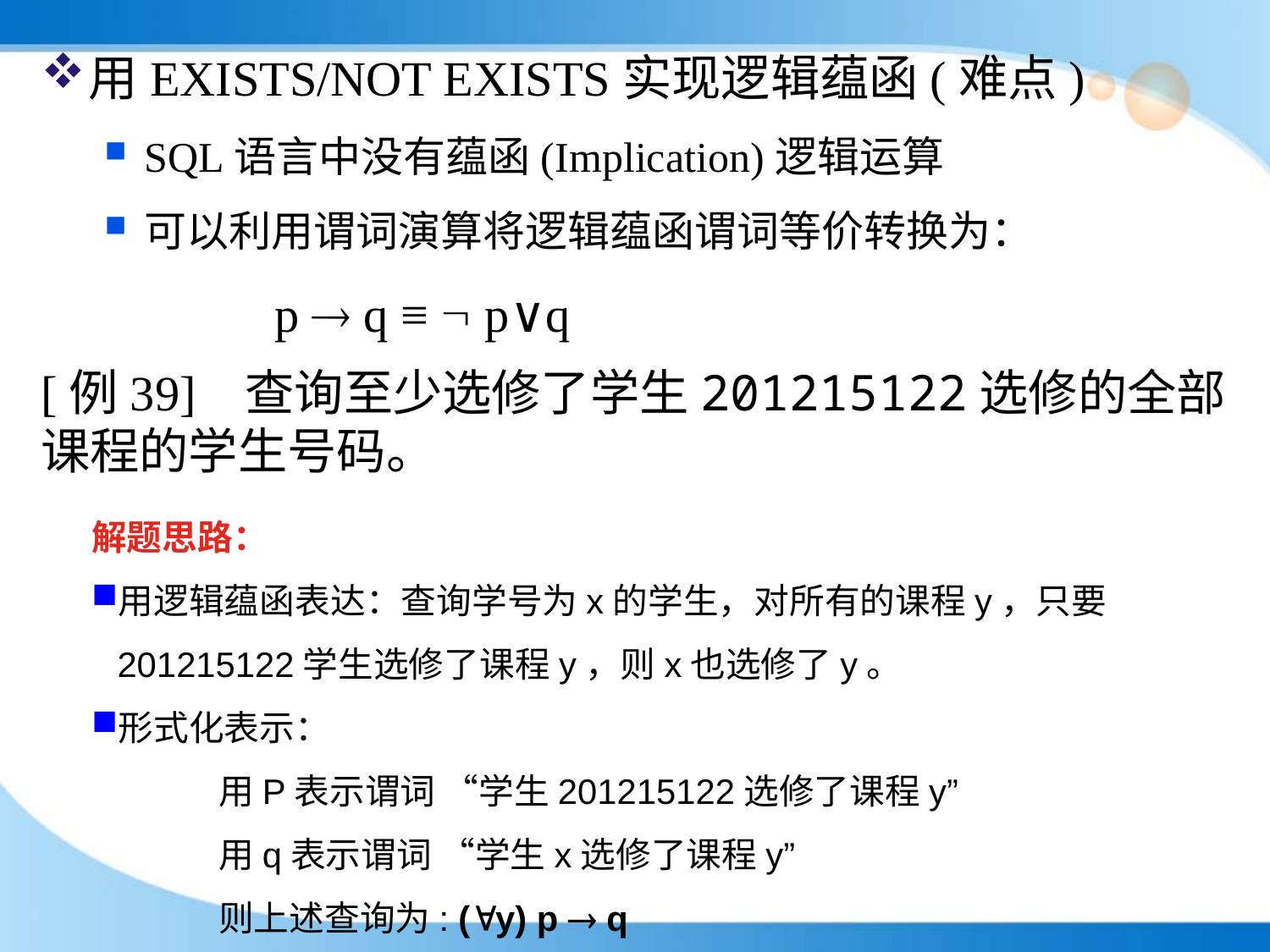

用EXISTS/NOT EXISTS实现逻辑蕴函(难点)
SQL语言中没有蕴函(Implication)逻辑运算
可以利用谓词演算将逻辑蕴函谓词等价转换为：
                   p → q ≡ ¬ p∨q

[例39]   查询至少选修了学生201215122选修的全部课程的学生号码。
解题思路：
用逻辑蕴函表达：查询学号为x的学生，对所有的课程y，只要201215122学生选修了课程y，则x也选修了y。
形式化表示：
	用P表示谓词 “学生201215122选修了课程y”
	用q表示谓词 “学生x选修了课程y”
	则上述查询为: (∀y) p → q